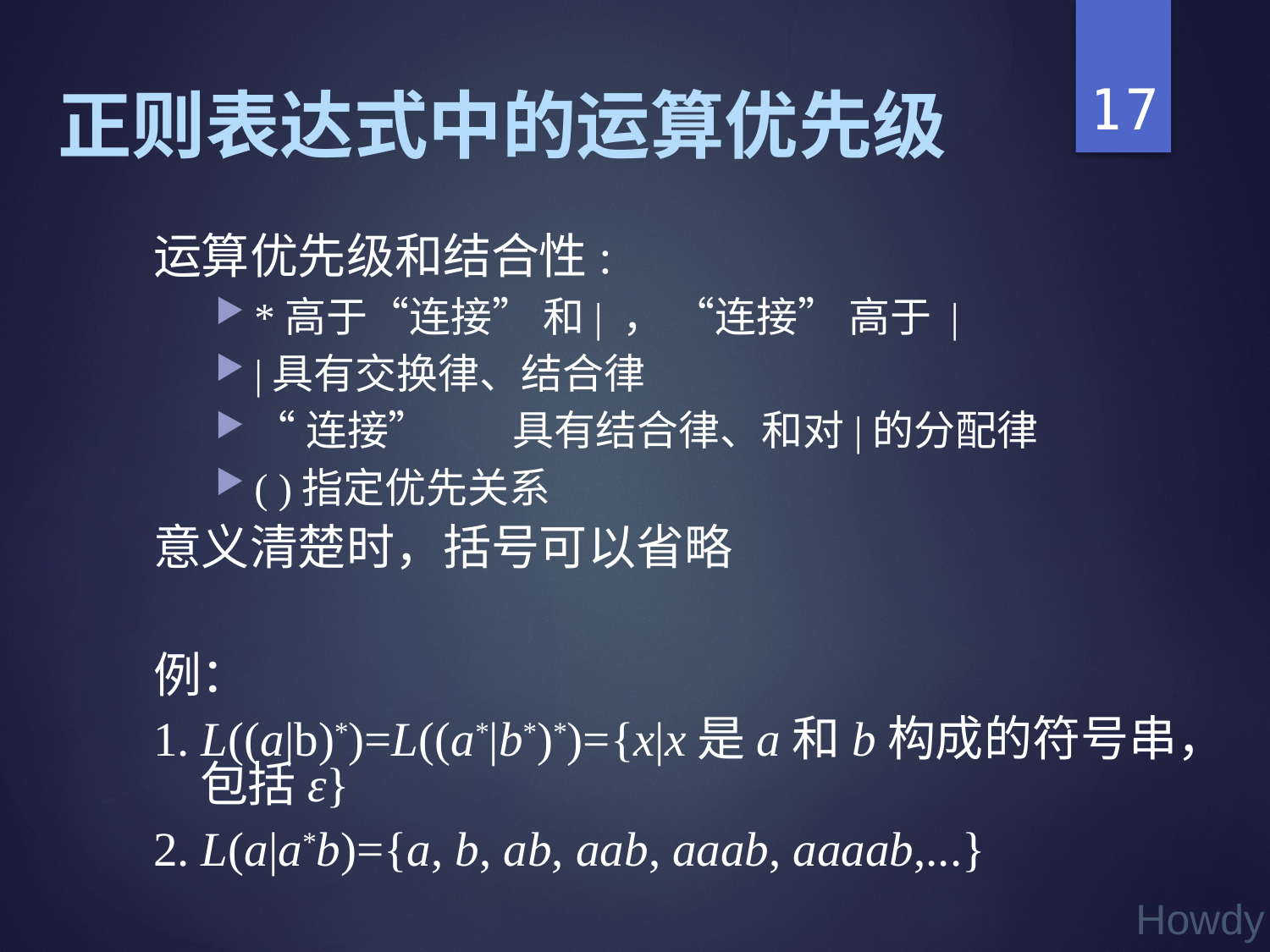

17
正则表达式中的运算优先级
运算优先级和结合性:
*高于“连接” 和| ， “连接” 高于 |
|具有交换律、结合律
“连接”	 具有结合律、和对|的分配律
( )指定优先关系
意义清楚时，括号可以省略

例：
1. L((a|b)*)=L((a*|b*)*)={x|x是a和b构成的符号串，包括ε}
2. L(a|a*b)={a, b, ab, aab, aaab, aaaab,...}